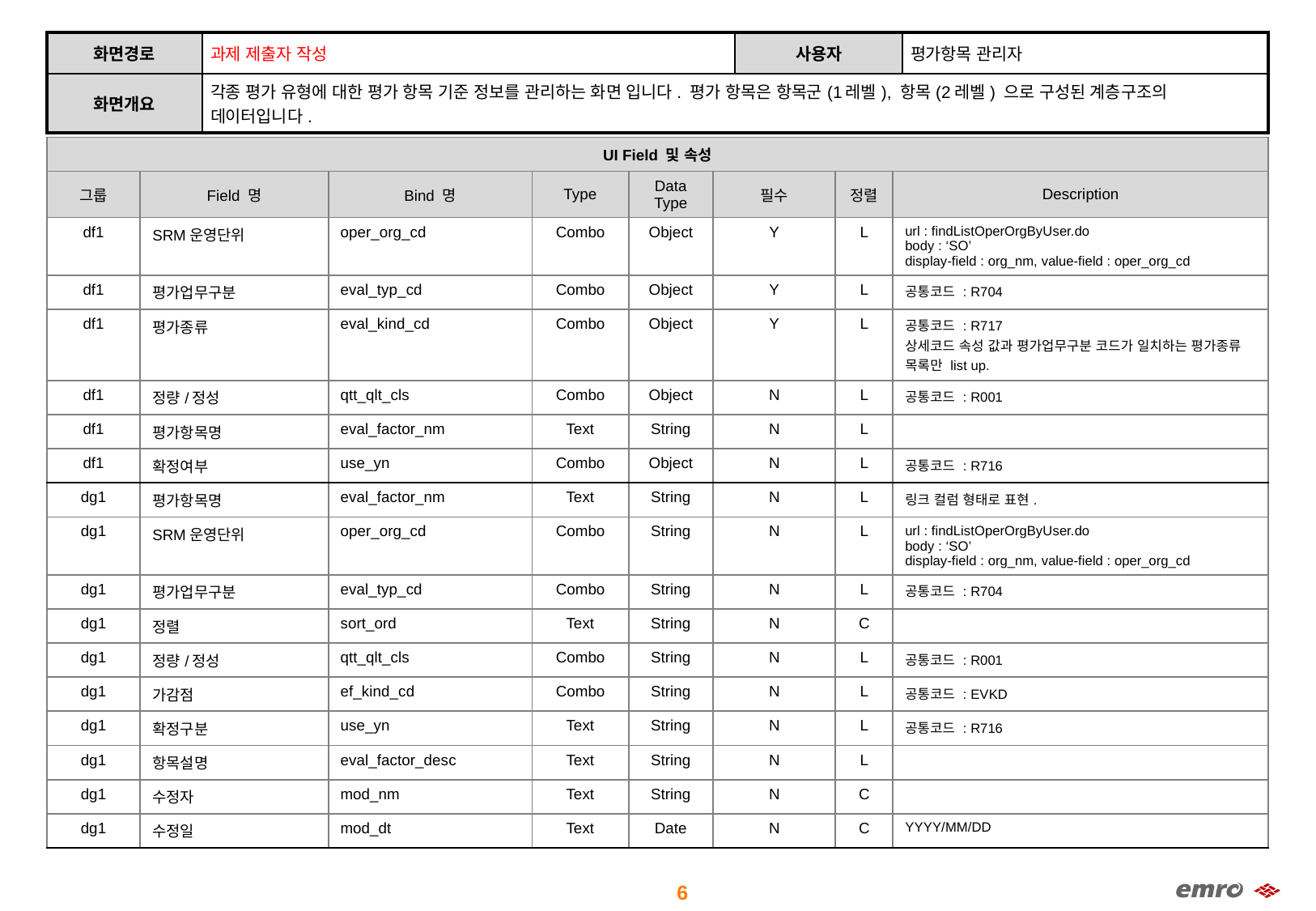

| 화면경로 | 과제 제출자 작성 | 사용자 | 평가항목 관리자 |
| --- | --- | --- | --- |
| 화면개요 | 각종 평가 유형에 대한 평가 항목 기준 정보를 관리하는 화면 입니다. 평가 항목은 항목군(1레벨), 항목(2레벨) 으로 구성된 계층구조의 데이터입니다. |  |  |
| UI Field 및 속성 |  |  |  |  |  |  |  |
| --- | --- | --- | --- | --- | --- | --- | --- |
| 그룹 | Field 명 | Bind 명 | Type | Data Type | 필수 | 정렬 | Description |
| df1 | SRM운영단위 | oper\_org\_cd | Combo | Object | Y | L | url : findListOperOrgByUser.do body : ‘SO’ display-field : org\_nm, value-field : oper\_org\_cd |
| df1 | 평가업무구분 | eval\_typ\_cd | Combo | Object | Y | L | 공통코드 : R704 |
| df1 | 평가종류 | eval\_kind\_cd | Combo | Object | Y | L | 공통코드 : R717 상세코드 속성 값과 평가업무구분 코드가 일치하는 평가종류 목록만 list up. |
| df1 | 정량/정성 | qtt\_qlt\_cls | Combo | Object | N | L | 공통코드 : R001 |
| df1 | 평가항목명 | eval\_factor\_nm | Text | String | N | L |  |
| df1 | 확정여부 | use\_yn | Combo | Object | N | L | 공통코드 : R716 |
| dg1 | 평가항목명 | eval\_factor\_nm | Text | String | N | L | 링크 컬럼 형태로 표현. |
| dg1 | SRM운영단위 | oper\_org\_cd | Combo | String | N | L | url : findListOperOrgByUser.do body : ‘SO’ display-field : org\_nm, value-field : oper\_org\_cd |
| dg1 | 평가업무구분 | eval\_typ\_cd | Combo | String | N | L | 공통코드 : R704 |
| dg1 | 정렬 | sort\_ord | Text | String | N | C |  |
| dg1 | 정량/정성 | qtt\_qlt\_cls | Combo | String | N | L | 공통코드 : R001 |
| dg1 | 가감점 | ef\_kind\_cd | Combo | String | N | L | 공통코드 : EVKD |
| dg1 | 확정구분 | use\_yn | Text | String | N | L | 공통코드 : R716 |
| dg1 | 항목설명 | eval\_factor\_desc | Text | String | N | L |  |
| dg1 | 수정자 | mod\_nm | Text | String | N | C |  |
| dg1 | 수정일 | mod\_dt | Text | Date | N | C | YYYY/MM/DD |